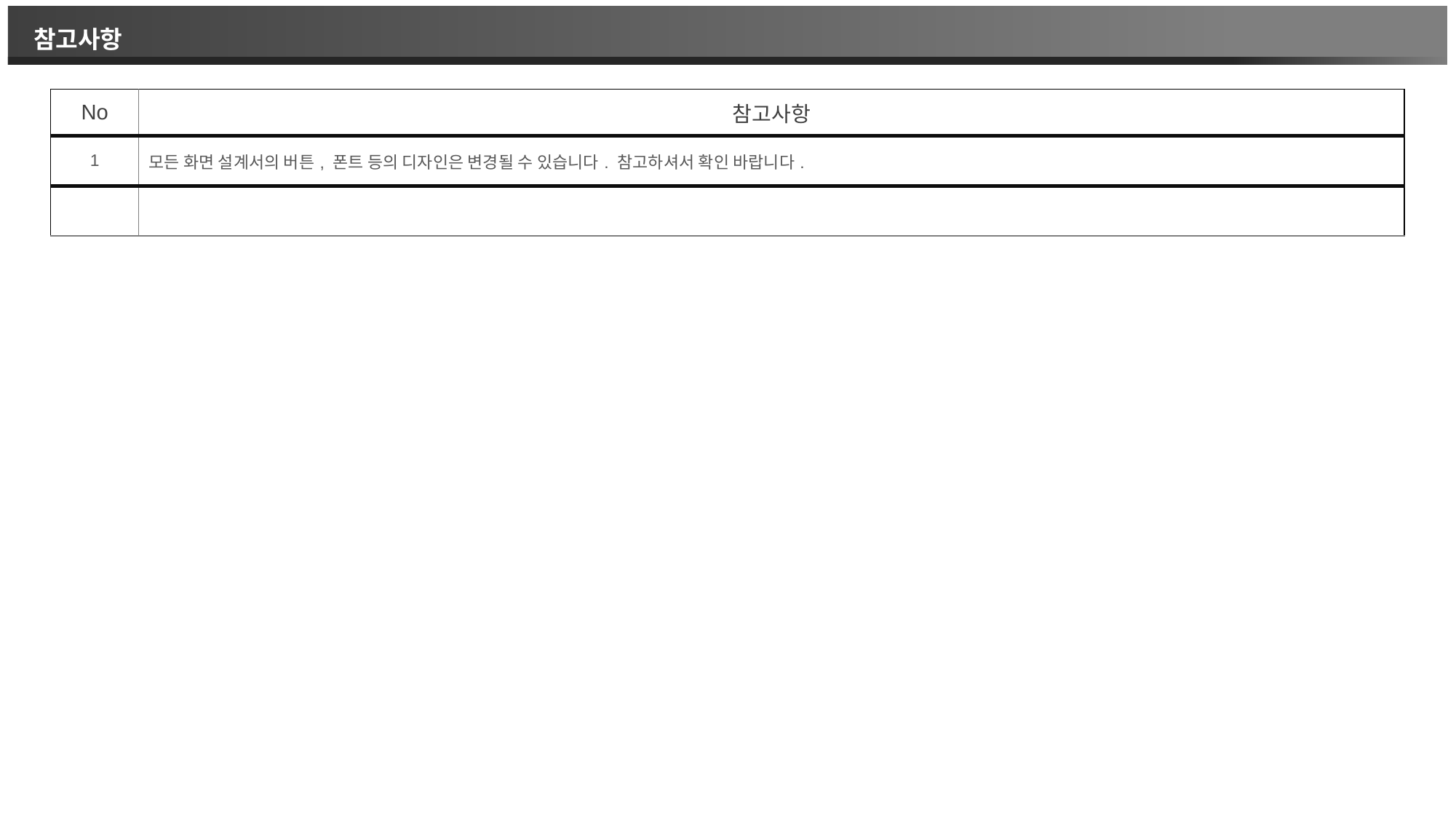

참고사항
| No | 참고사항 |
| --- | --- |
| 1 | 모든 화면 설계서의 버튼, 폰트 등의 디자인은 변경될 수 있습니다. 참고하셔서 확인 바랍니다. |
|  |  |